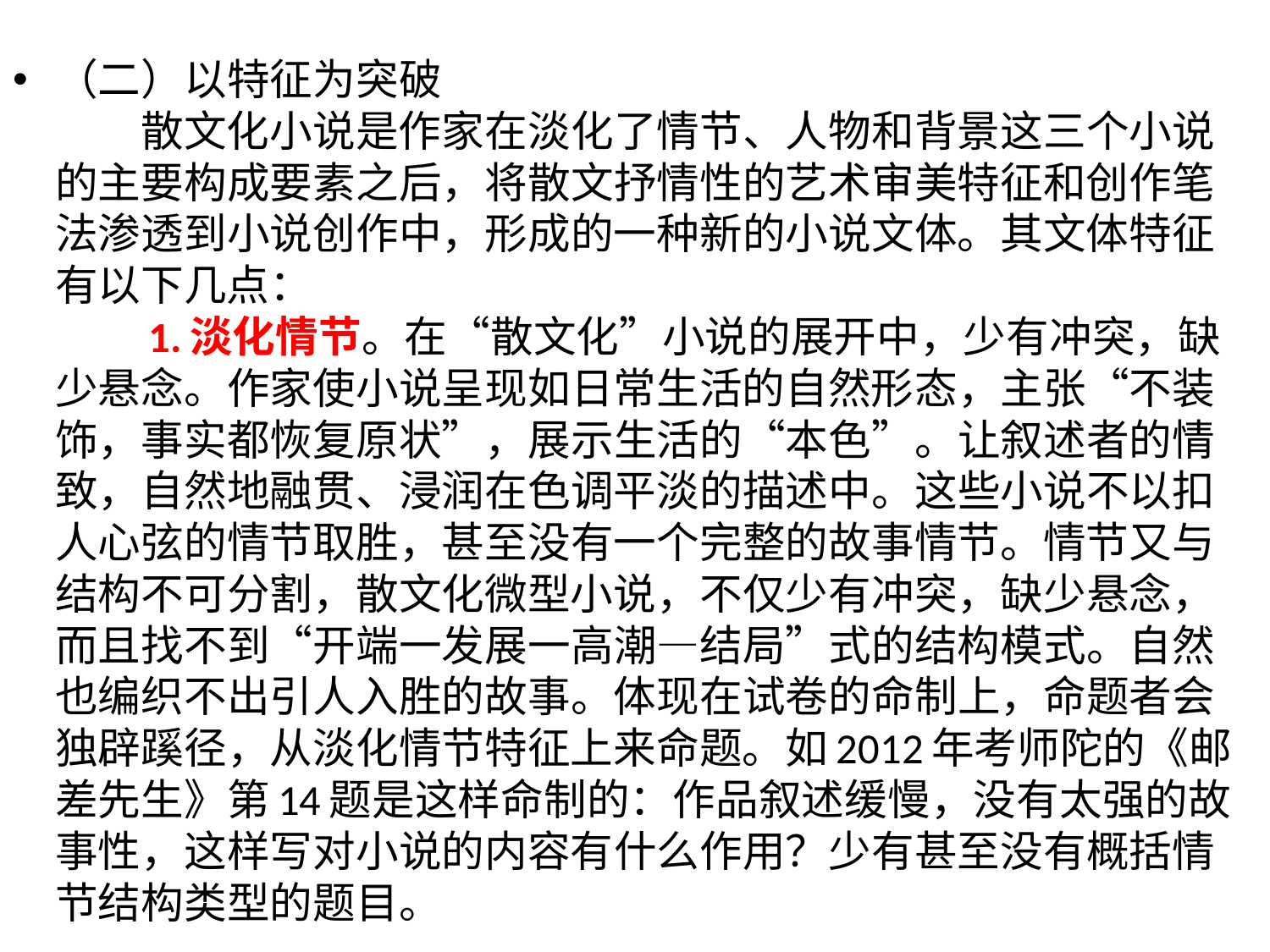

（二）以特征为突破 
　　散文化小说是作家在淡化了情节、人物和背景这三个小说的主要构成要素之后，将散文抒情性的艺术审美特征和创作笔法渗透到小说创作中，形成的一种新的小说文体。其文体特征有以下几点： 
　　1.淡化情节。在“散文化”小说的展开中，少有冲突，缺少悬念。作家使小说呈现如日常生活的自然形态，主张“不装饰，事实都恢复原状”，展示生活的“本色”。让叙述者的情致，自然地融贯、浸润在色调平淡的描述中。这些小说不以扣人心弦的情节取胜，甚至没有一个完整的故事情节。情节又与结构不可分割，散文化微型小说，不仅少有冲突，缺少悬念，而且找不到“开端一发展一高潮—结局”式的结构模式。自然也编织不出引人入胜的故事。体现在试卷的命制上，命题者会独辟蹊径，从淡化情节特征上来命题。如2012年考师陀的《邮差先生》第14题是这样命制的：作品叙述缓慢，没有太强的故事性，这样写对小说的内容有什么作用？少有甚至没有概括情节结构类型的题目。